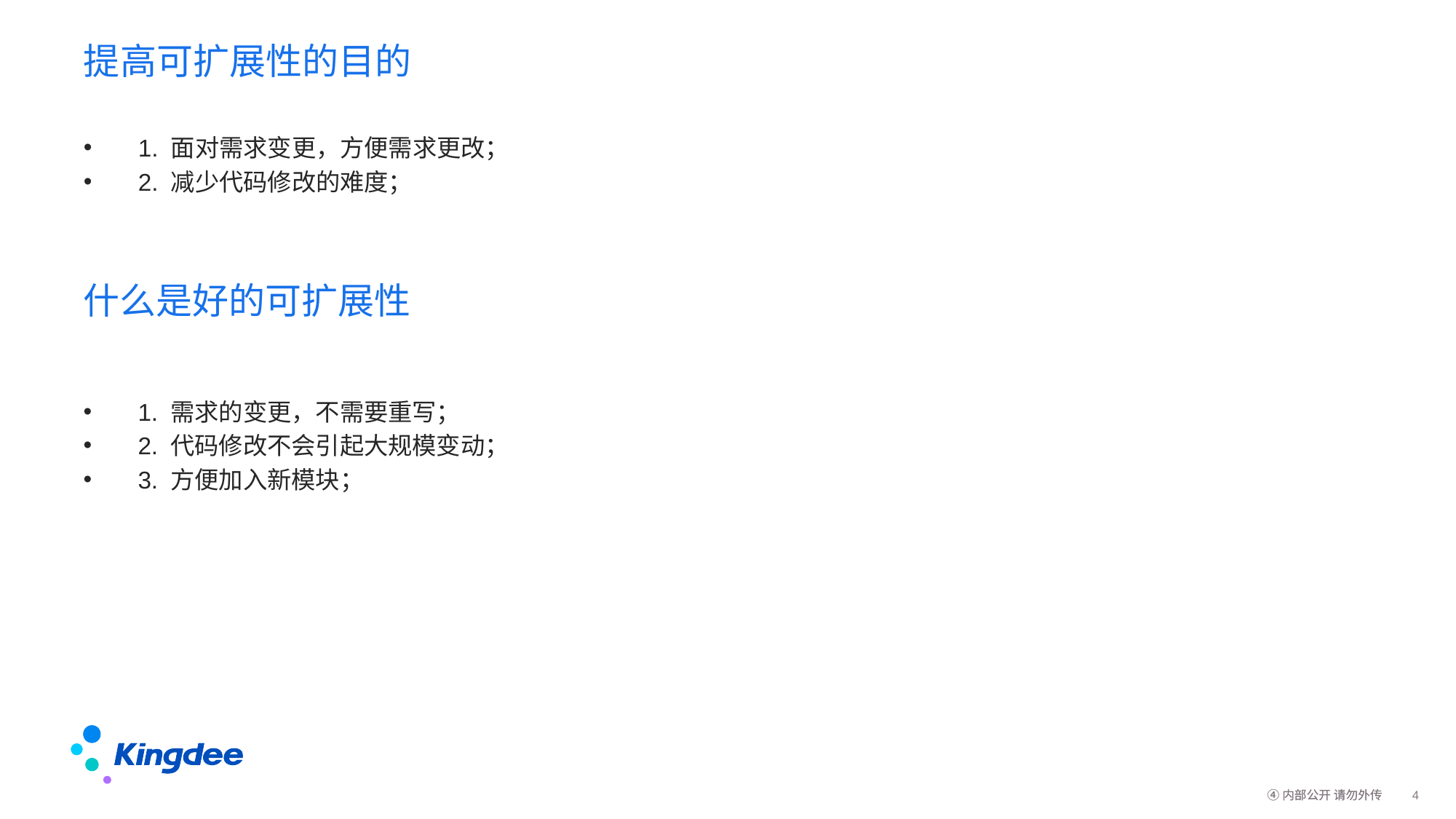

# 提高可扩展性的目的
1. 面对需求变更，方便需求更改；
2. 减少代码修改的难度；
什么是好的可扩展性
1. 需求的变更，不需要重写；
2. 代码修改不会引起大规模变动；
3. 方便加入新模块；